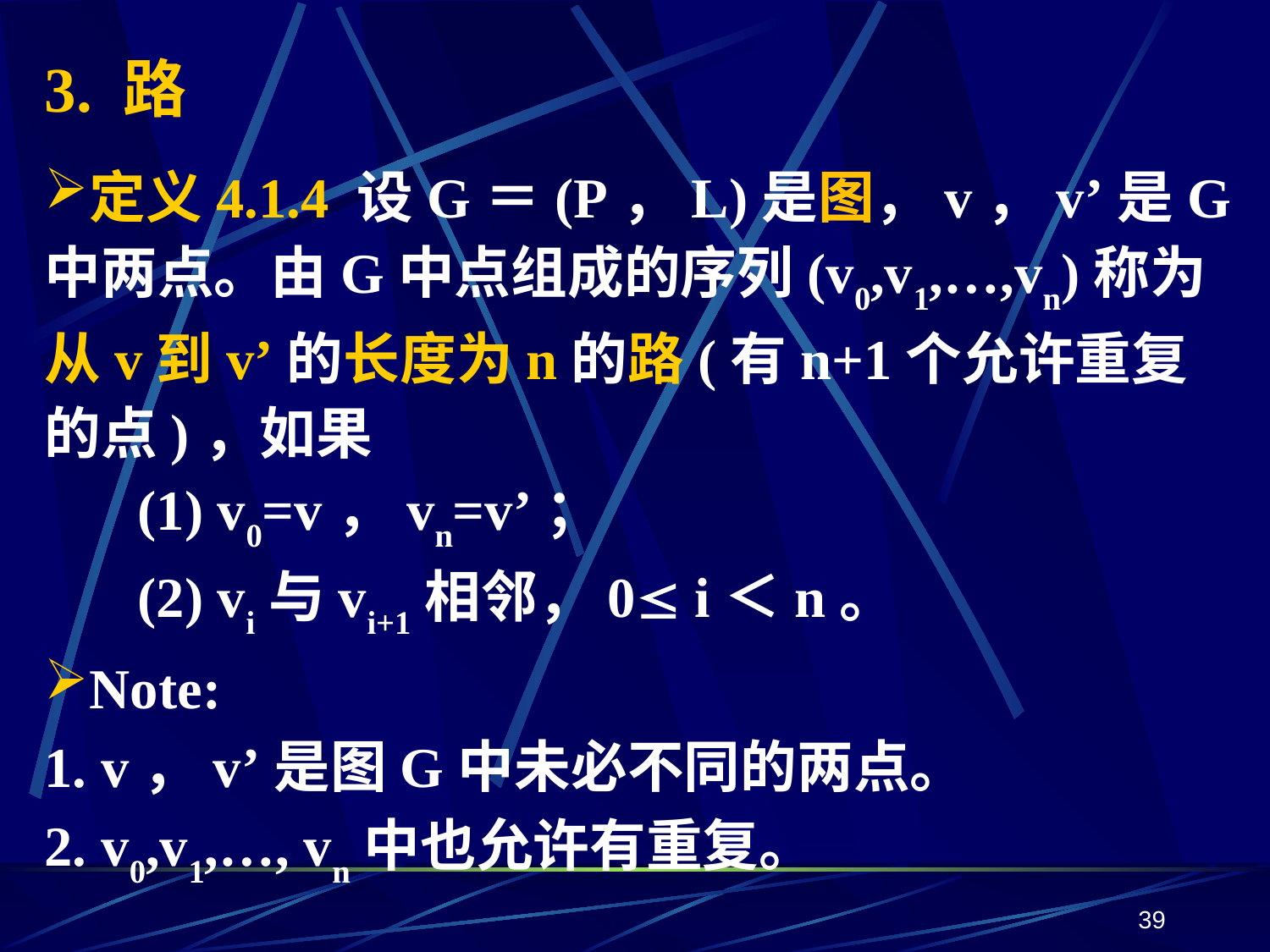

# 3. 路
定义4.1.4 设G＝(P，L)是图，v，v’是G中两点。由G中点组成的序列(v0,v1,…,vn)称为从v到v’的长度为n的路(有n+1个允许重复的点)，如果
	(1) v0=v，vn=v’；
	(2) vi与vi+1相邻，0≤ i＜n。
Note:
1. v，v’是图G中未必不同的两点。
2. v0,v1,…, vn中也允许有重复。
39